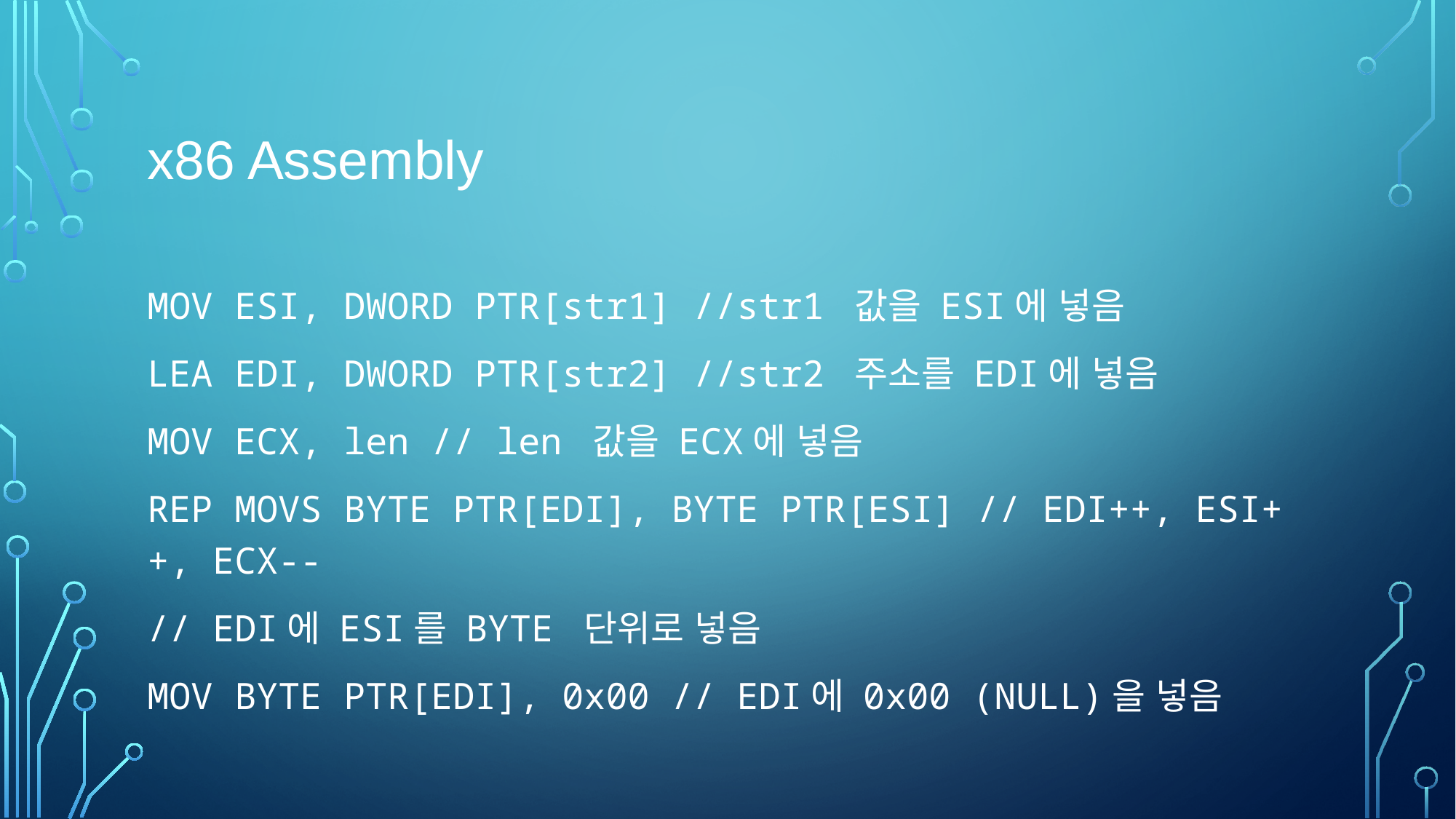

# x86 Assembly
MOV ESI, DWORD PTR[str1] //str1 값을 ESI에 넣음
LEA EDI, DWORD PTR[str2] //str2 주소를 EDI에 넣음
MOV ECX, len // len 값을 ECX에 넣음
REP MOVS BYTE PTR[EDI], BYTE PTR[ESI] // EDI++, ESI++, ECX--
// EDI에 ESI를 BYTE 단위로 넣음
MOV BYTE PTR[EDI], 0x00 // EDI에 0x00 (NULL)을 넣음